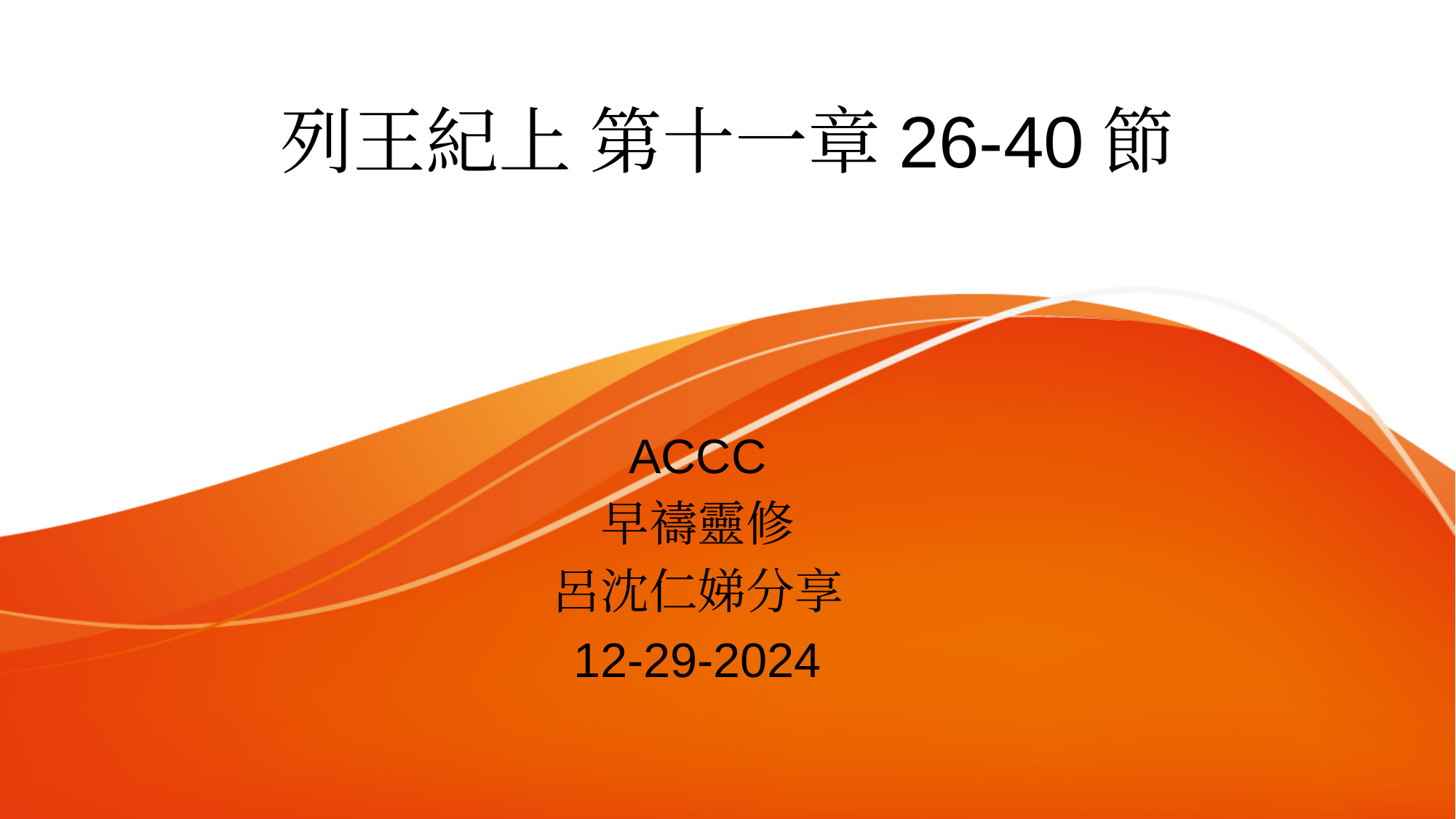

# 列王紀上 第十一章26-40節
ACCC
早禱靈修
呂沈仁娣分享
12-29-2024